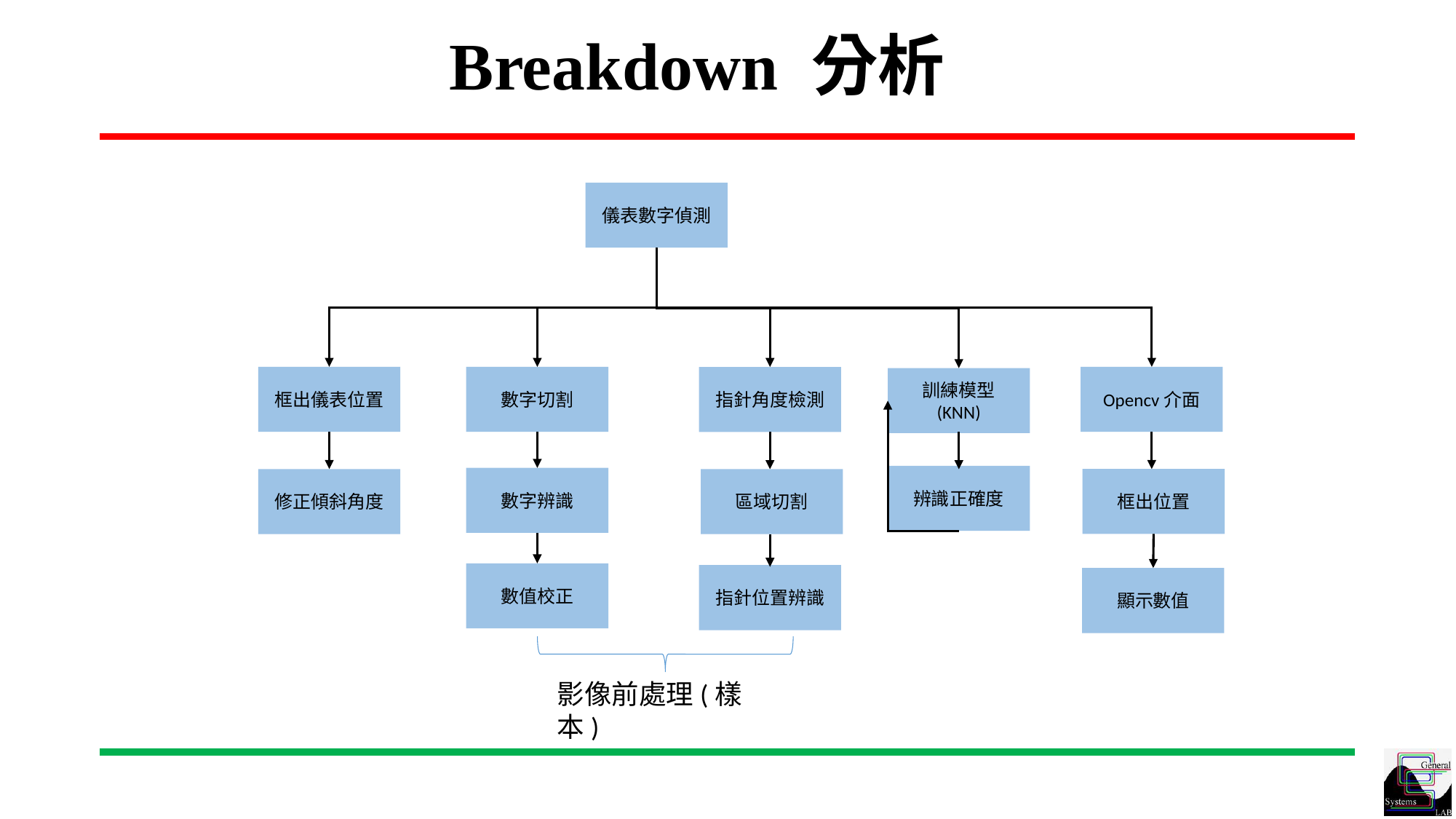

# Breakdown 分析
儀表數字偵測
數字切割
框出儀表位置
Opencv介面
指針角度檢測
訓練模型
(KNN)
辨識正確度
數字辨識
框出位置
修正傾斜角度
區域切割

數值校正
指針位置辨識
顯示數值
影像前處理(樣本)